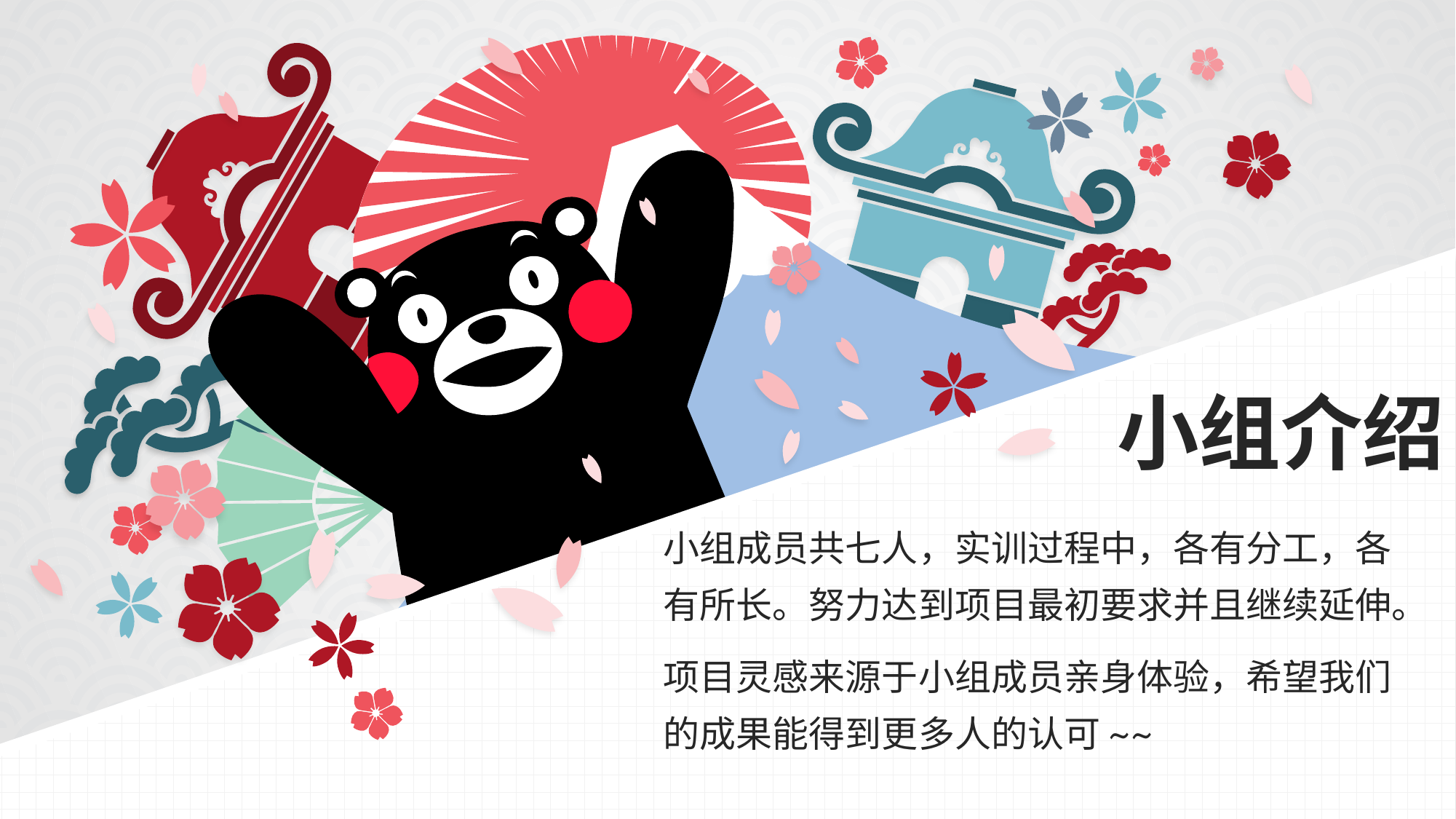

小组介绍
小组成员共七人，实训过程中，各有分工，各有所长。努力达到项目最初要求并且继续延伸。
项目灵感来源于小组成员亲身体验，希望我们的成果能得到更多人的认可~~